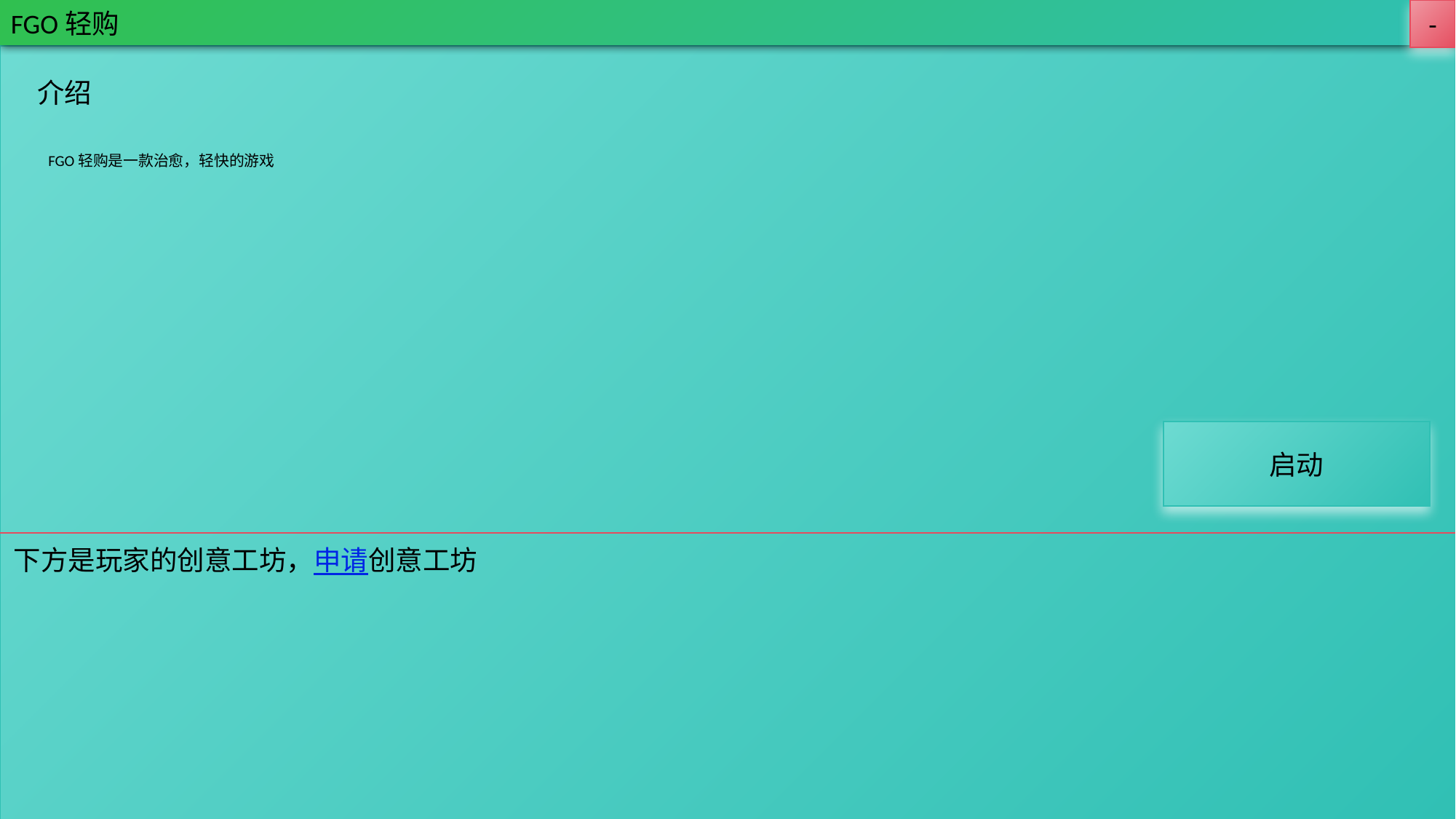

-
FGO轻购

介绍
FGO轻购是一款治愈，轻快的游戏
启动
下方是玩家的创意工坊，申请创意工坊